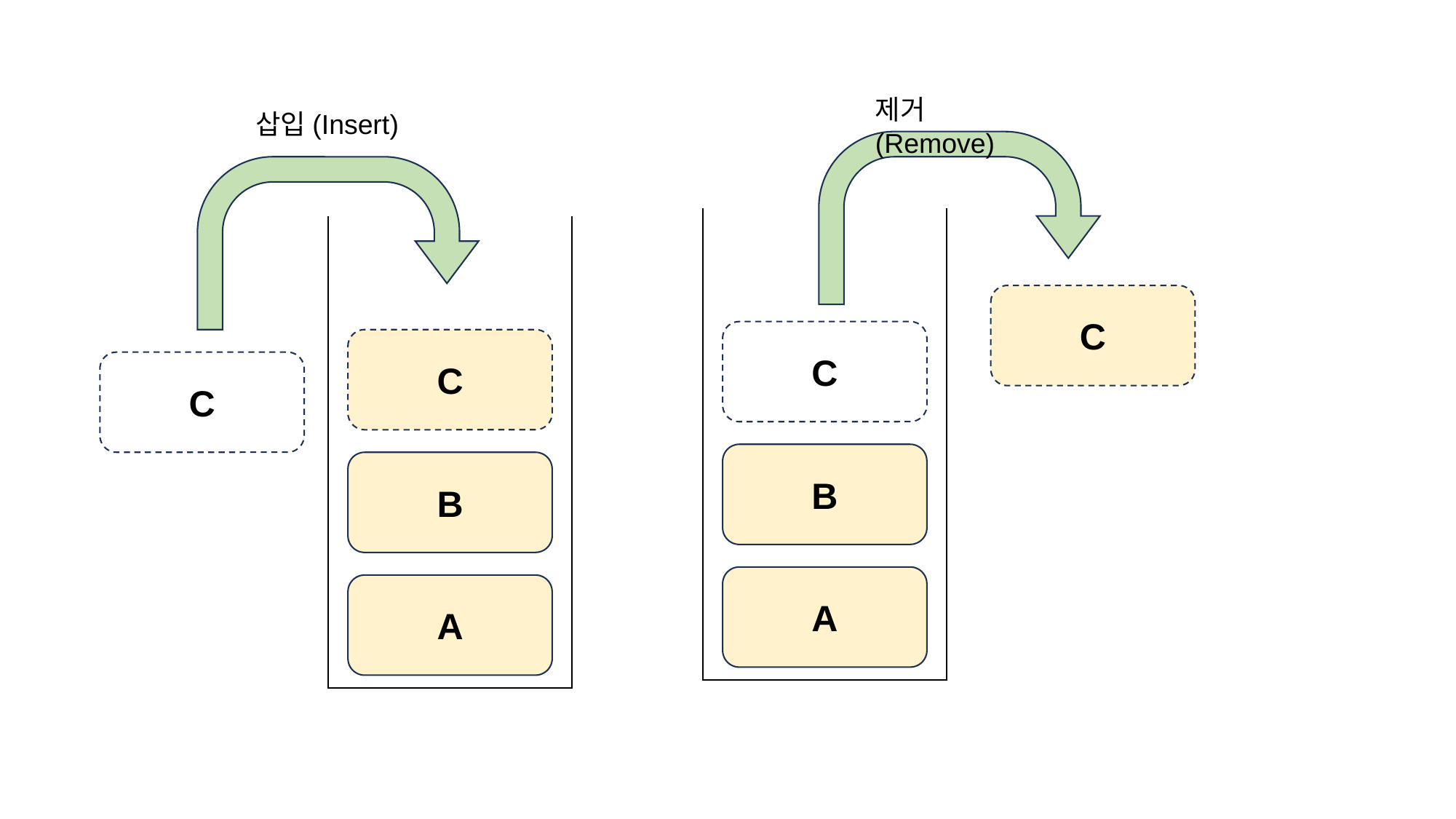

제거(Remove)
삽입(Insert)

|  |
| --- |
|  |
|  |
|  |
|  |
|  |
| --- |
|  |
|  |
|  |
|  |
C
C
C
C
B
B
A
A